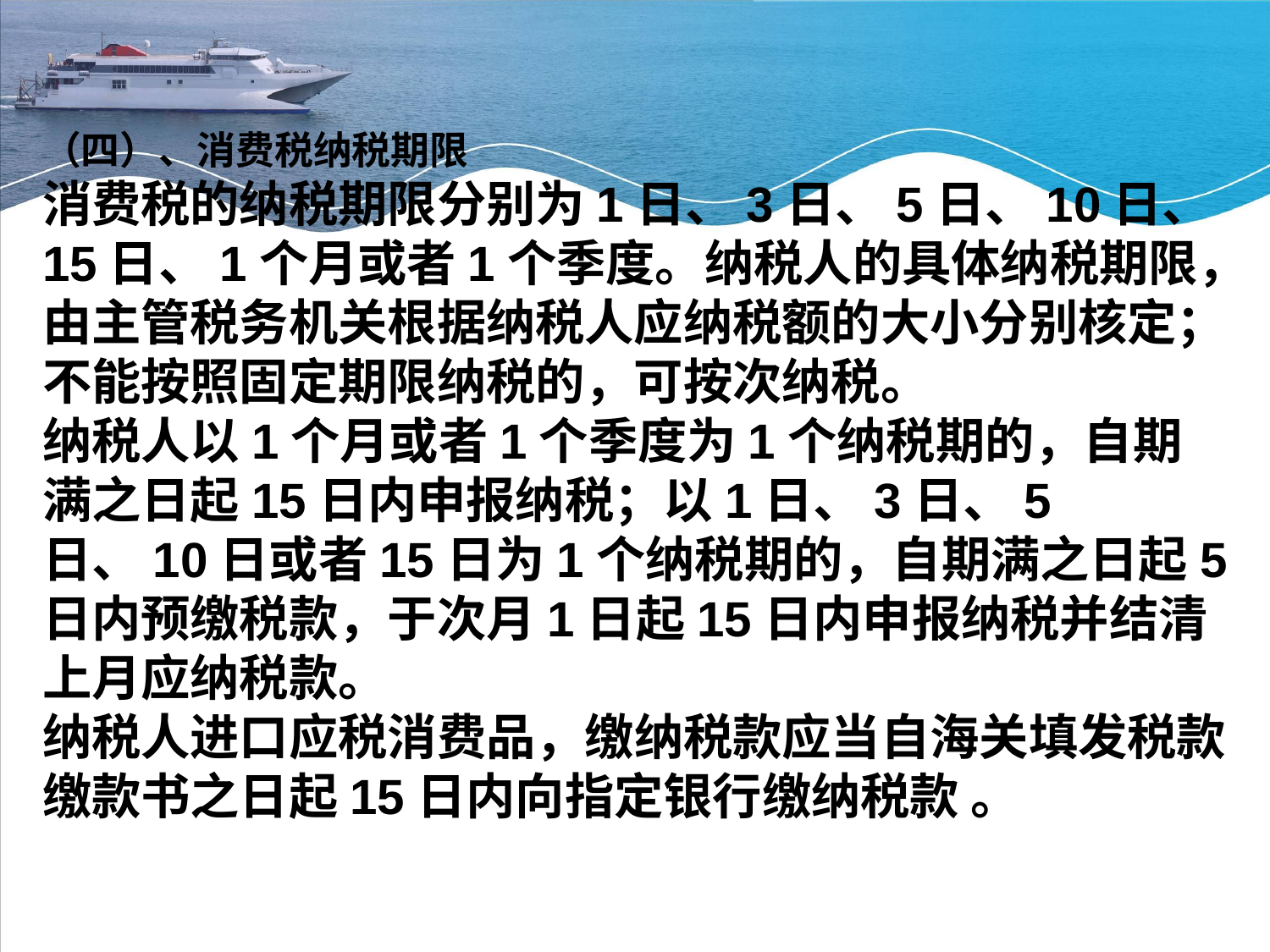

（四）、消费税纳税期限
消费税的纳税期限分别为1日、3日、5日、10日、15日、1个月或者1个季度。纳税人的具体纳税期限，由主管税务机关根据纳税人应纳税额的大小分别核定；不能按照固定期限纳税的，可按次纳税。
纳税人以1个月或者1个季度为1个纳税期的，自期满之日起15日内申报纳税；以1日、3日、5日、10日或者15日为1个纳税期的，自期满之日起5日内预缴税款，于次月1日起15日内申报纳税并结清上月应纳税款。
纳税人进口应税消费品，缴纳税款应当自海关填发税款缴款书之日起15日内向指定银行缴纳税款 。